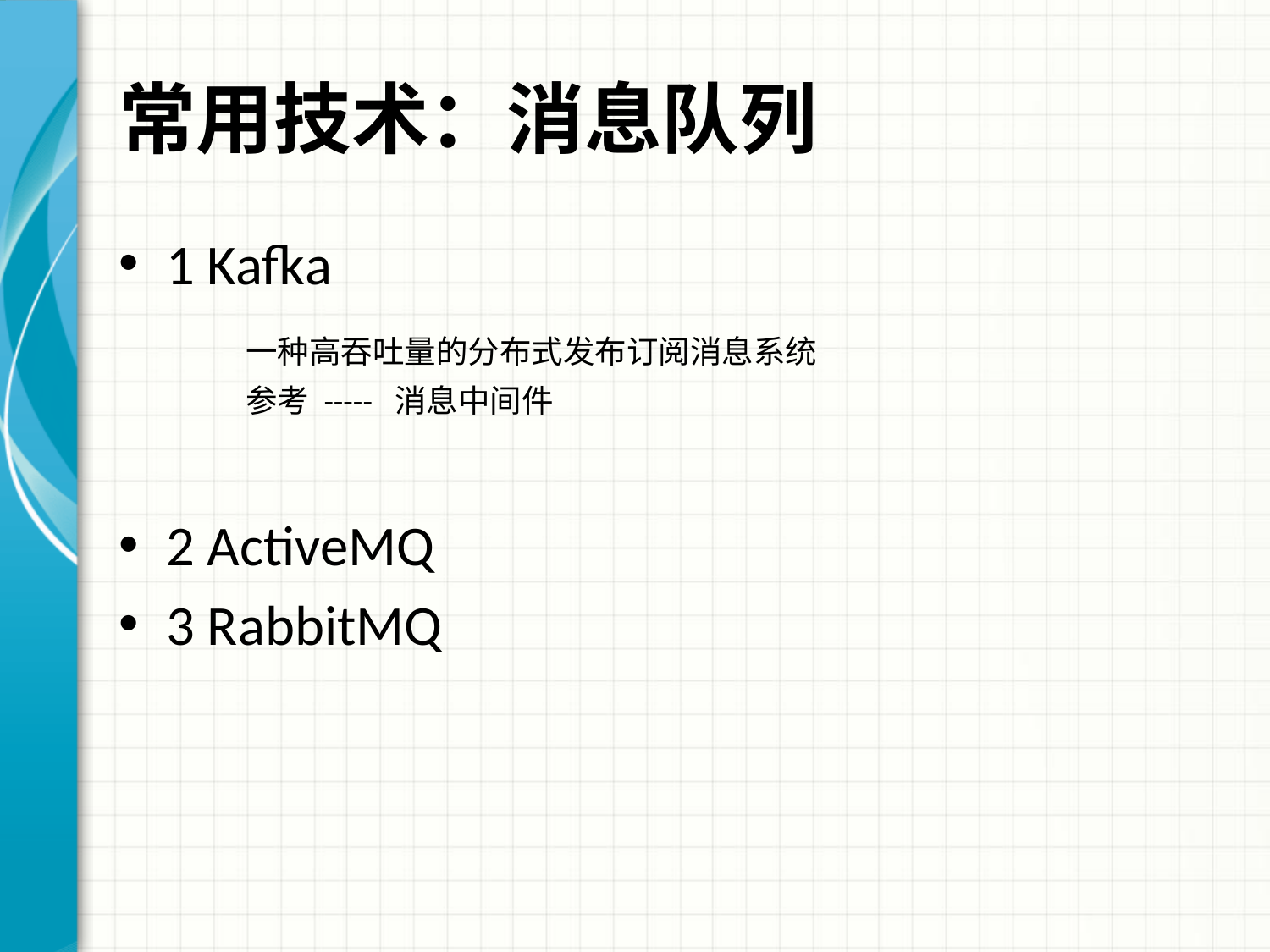

# 常用技术：消息队列
1 Kafka
	一种高吞吐量的分布式发布订阅消息系统
	参考 -----  消息中间件

2 ActiveMQ
3 RabbitMQ